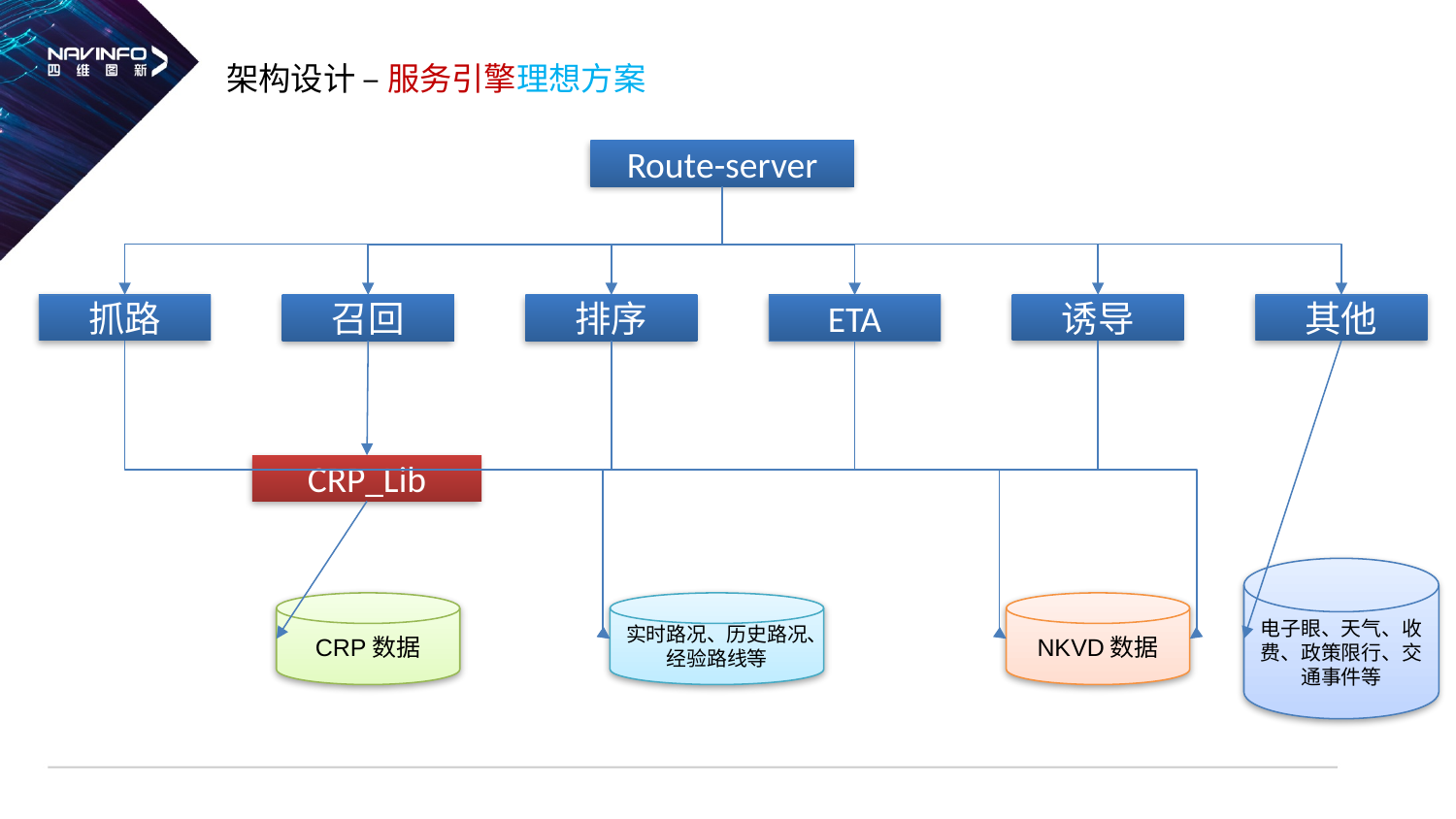

# 架构设计 – 服务引擎理想方案
Route-server
抓路
诱导
其他
召回
排序
ETA
CRP_Lib
电子眼、天气、收费、政策限行、交通事件等
CRP数据
实时路况、历史路况、经验路线等
NKVD数据